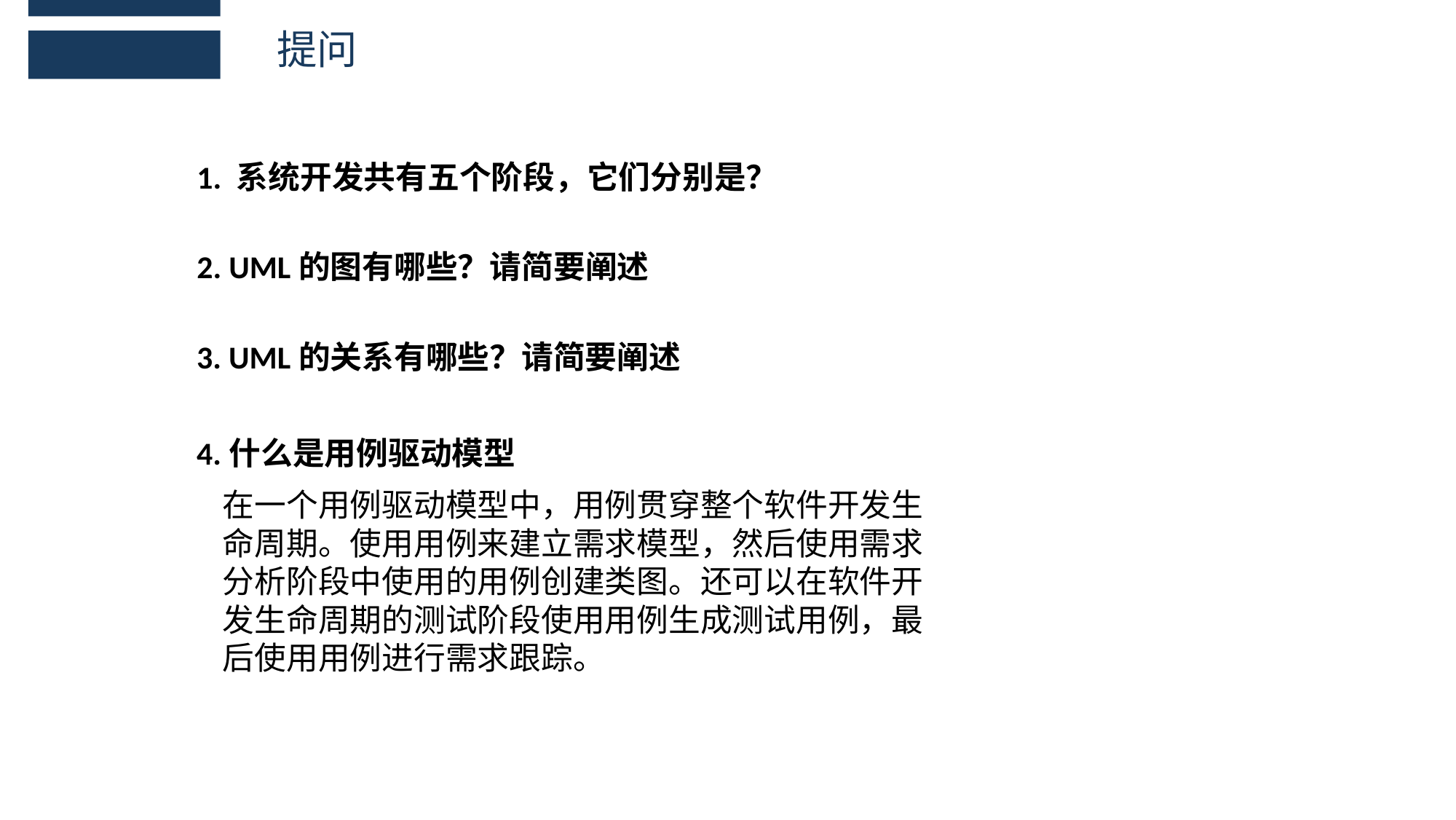

提问

1. 系统开发共有五个阶段，它们分别是？

2. UML的图有哪些？请简要阐述
3. UML的关系有哪些？请简要阐述
4.什么是用例驱动模型
在一个用例驱动模型中，用例贯穿整个软件开发生命周期。使用用例来建立需求模型，然后使用需求分析阶段中使用的用例创建类图。还可以在软件开发生命周期的测试阶段使用用例生成测试用例，最后使用用例进行需求跟踪。